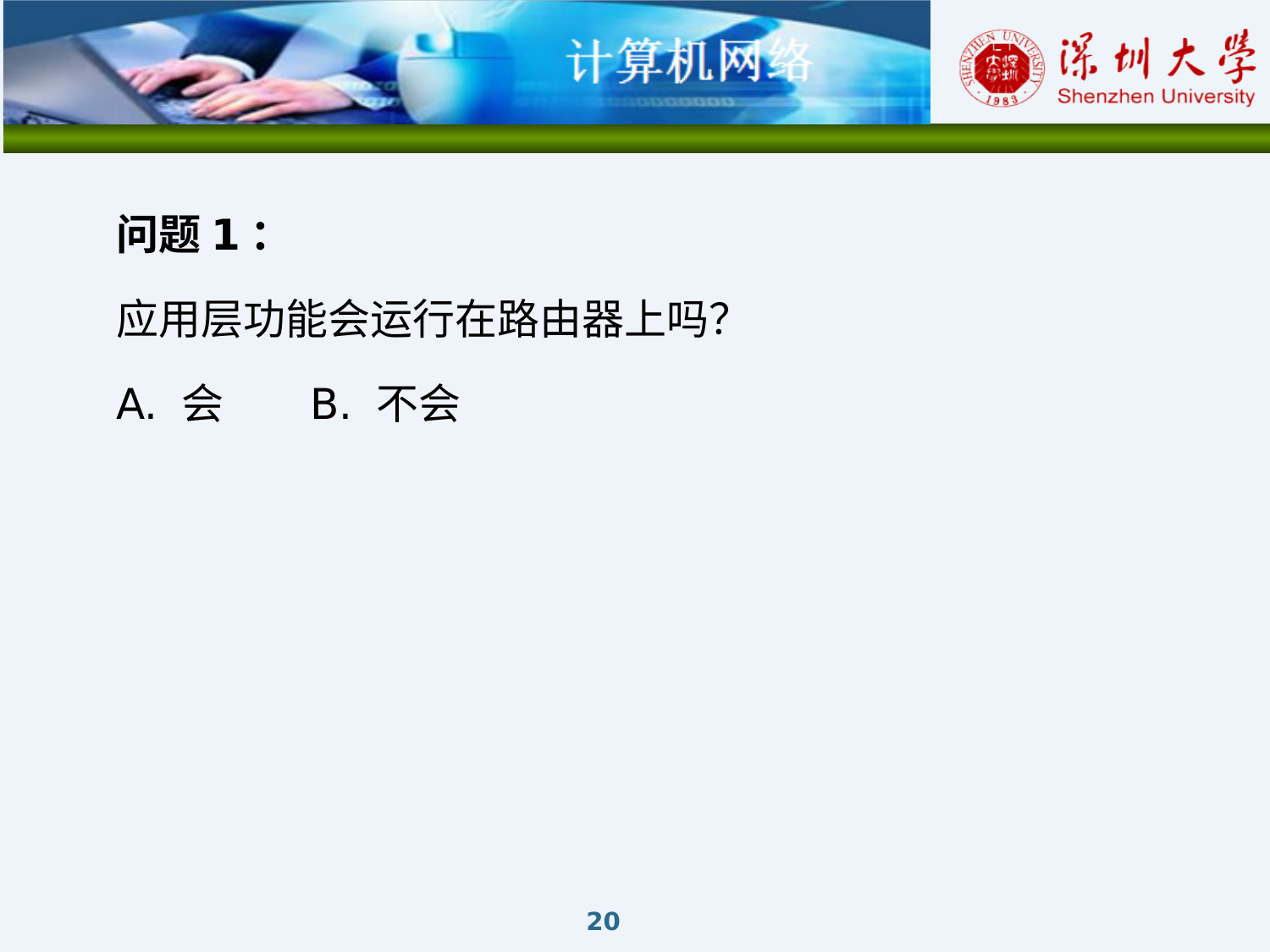

问题1：
应用层功能会运行在路由器上吗？
A. 会        B. 不会
20